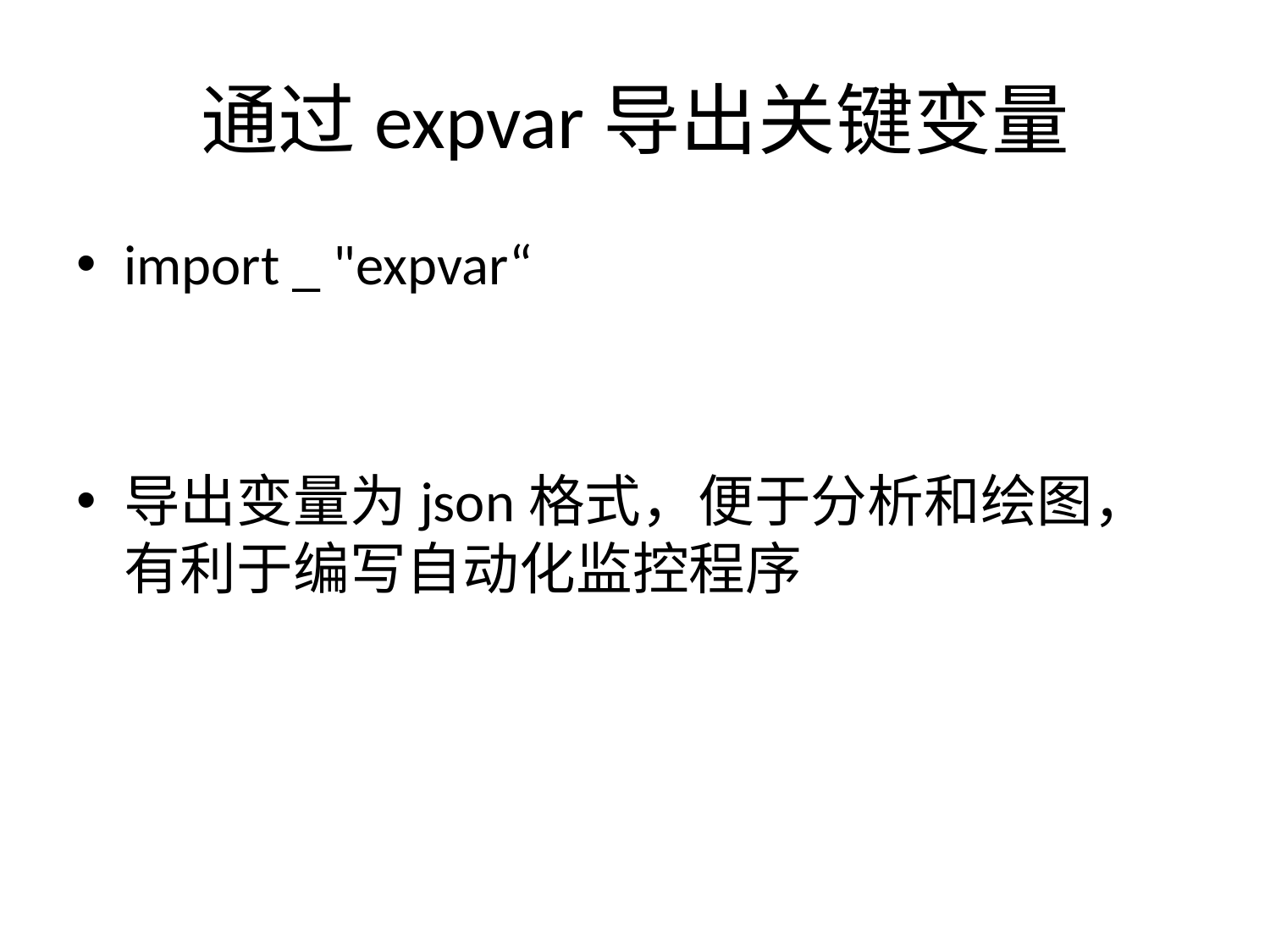

# 通过expvar导出关键变量
import _ "expvar“

导出变量为json格式，便于分析和绘图，有利于编写自动化监控程序